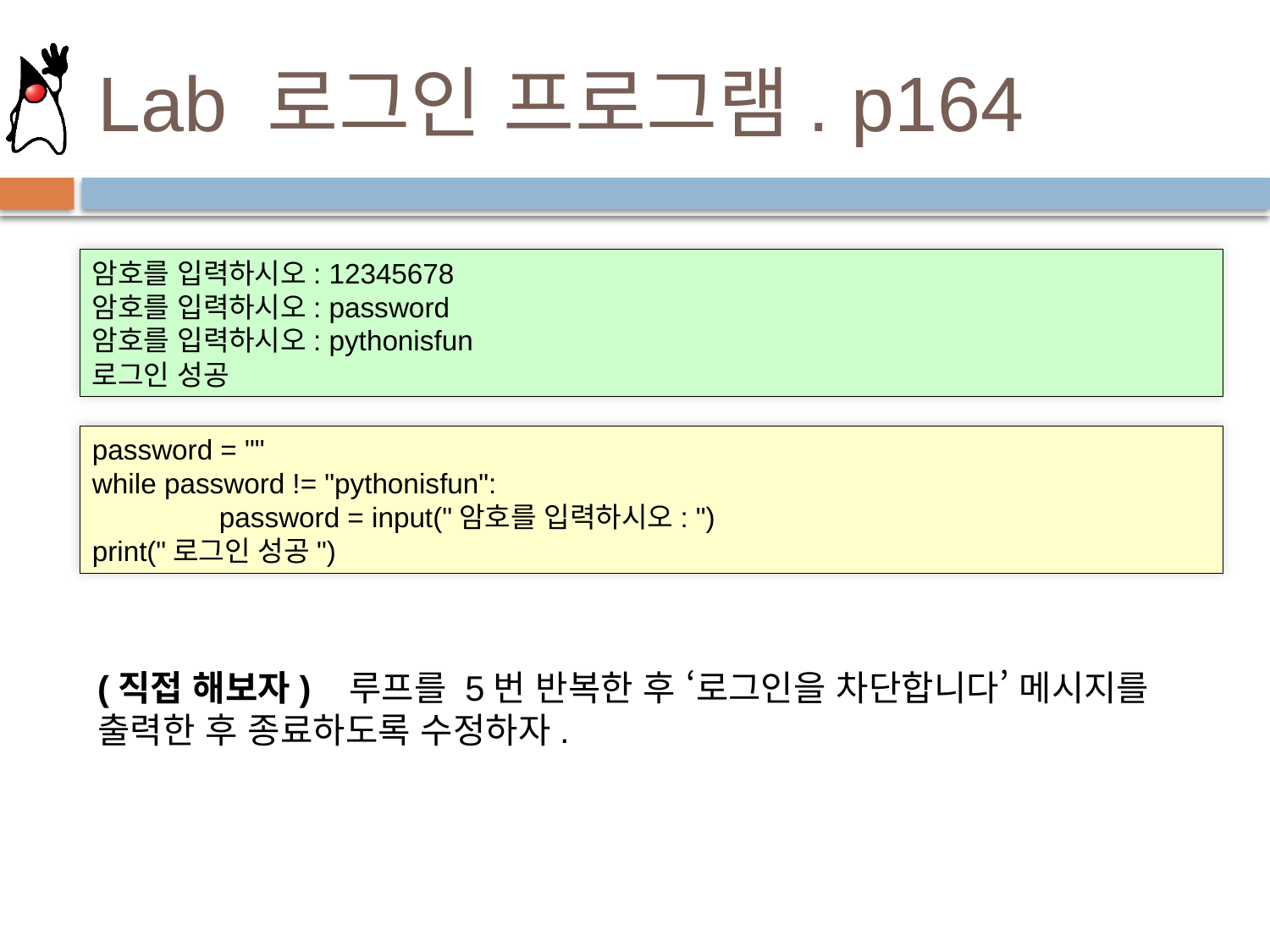

# Lab 로그인 프로그램. p164

(직접 해보자)   루프를 5번 반복한 후 ‘로그인을 차단합니다’ 메시지를 출력한 후 종료하도록 수정하자.
암호를 입력하시오: 12345678
암호를 입력하시오: password
암호를 입력하시오: pythonisfun
로그인 성공
password = ""
while password != "pythonisfun":
	password = input("암호를 입력하시오: ")
print("로그인 성공")